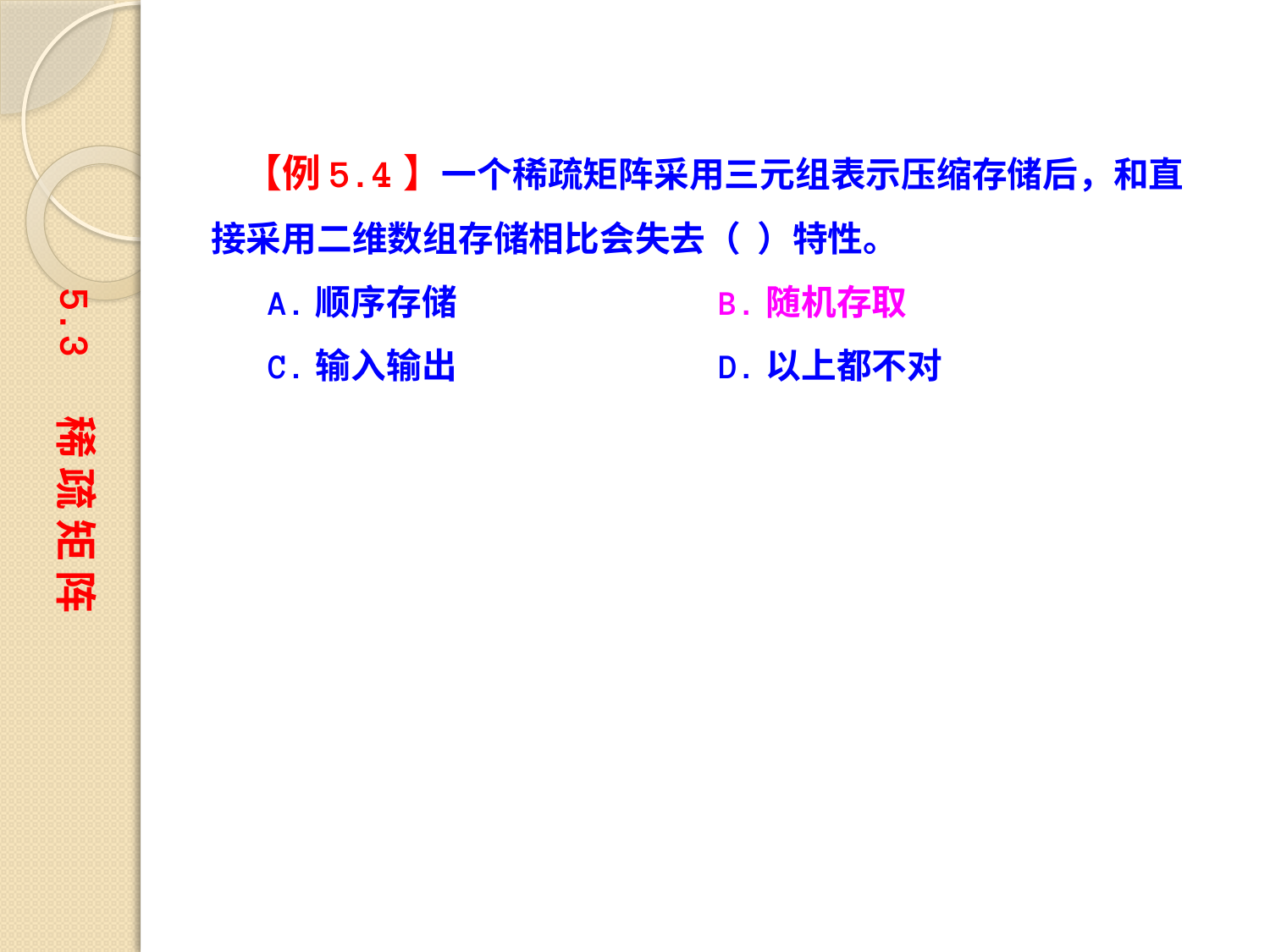

【例5.4】一个稀疏矩阵采用三元组表示压缩存储后，和直接采用二维数组存储相比会失去（  ）特性。
   A.顺序存储			B.随机存取
   C.输入输出			D.以上都不对
5.3  稀 疏 矩 阵